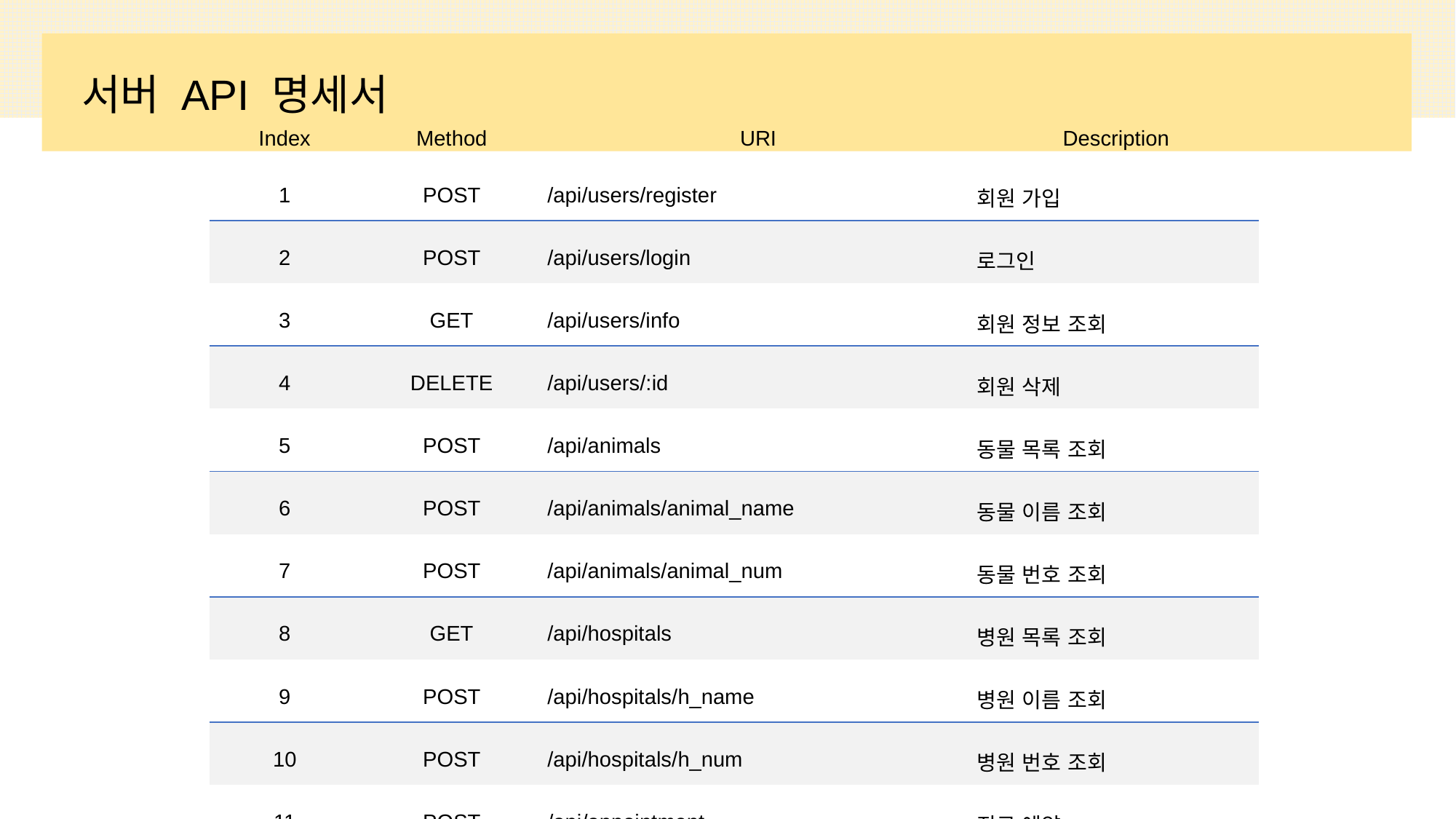

O92

서버 API 명세서
| Index | Method | URI | Description |
| --- | --- | --- | --- |
| 1 | POST | /api/users/register | 회원 가입 |
| 2 | POST | /api/users/login | 로그인 |
| 3 | GET | /api/users/info | 회원 정보 조회 |
| 4 | DELETE | /api/users/:id | 회원 삭제 |
| 5 | POST | /api/animals | 동물 목록 조회 |
| 6 | POST | /api/animals/animal\_name | 동물 이름 조회 |
| 7 | POST | /api/animals/animal\_num | 동물 번호 조회 |
| 8 | GET | /api/hospitals | 병원 목록 조회 |
| 9 | POST | /api/hospitals/h\_name | 병원 이름 조회 |
| 10 | POST | /api/hospitals/h\_num | 병원 번호 조회 |
| 11 | POST | /api/appointment | 진료 예약 |
| 12 | POST | /api/appointment/check | 예약 내역 조회 |
| 13 | POST | /api/med\_history | 진료 내역 조회 |